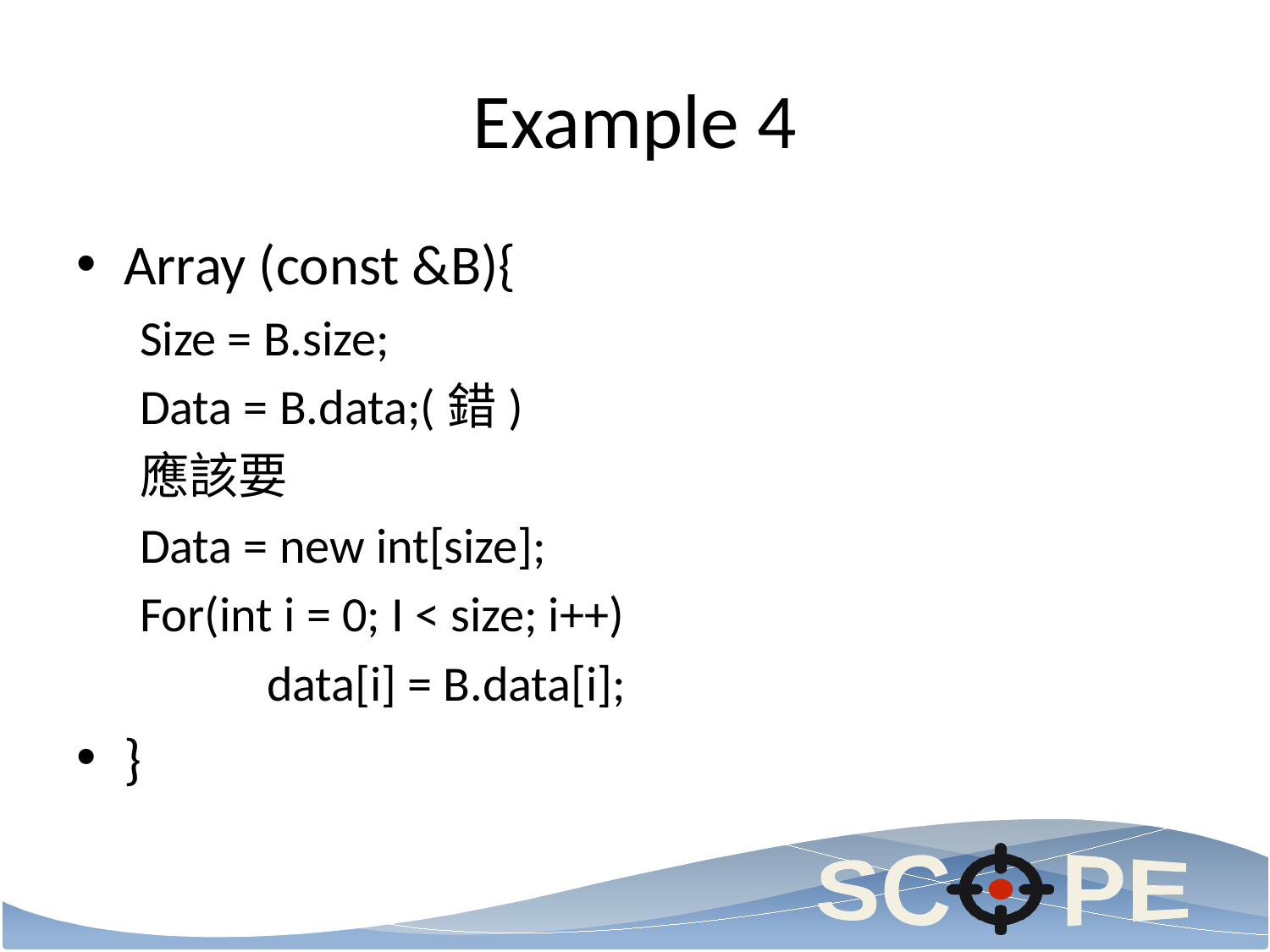

# Example 4
Array (const &B){
Size = B.size;
Data = B.data;(錯)
應該要
Data = new int[size];
For(int i = 0; I < size; i++)
	data[i] = B.data[i];
}